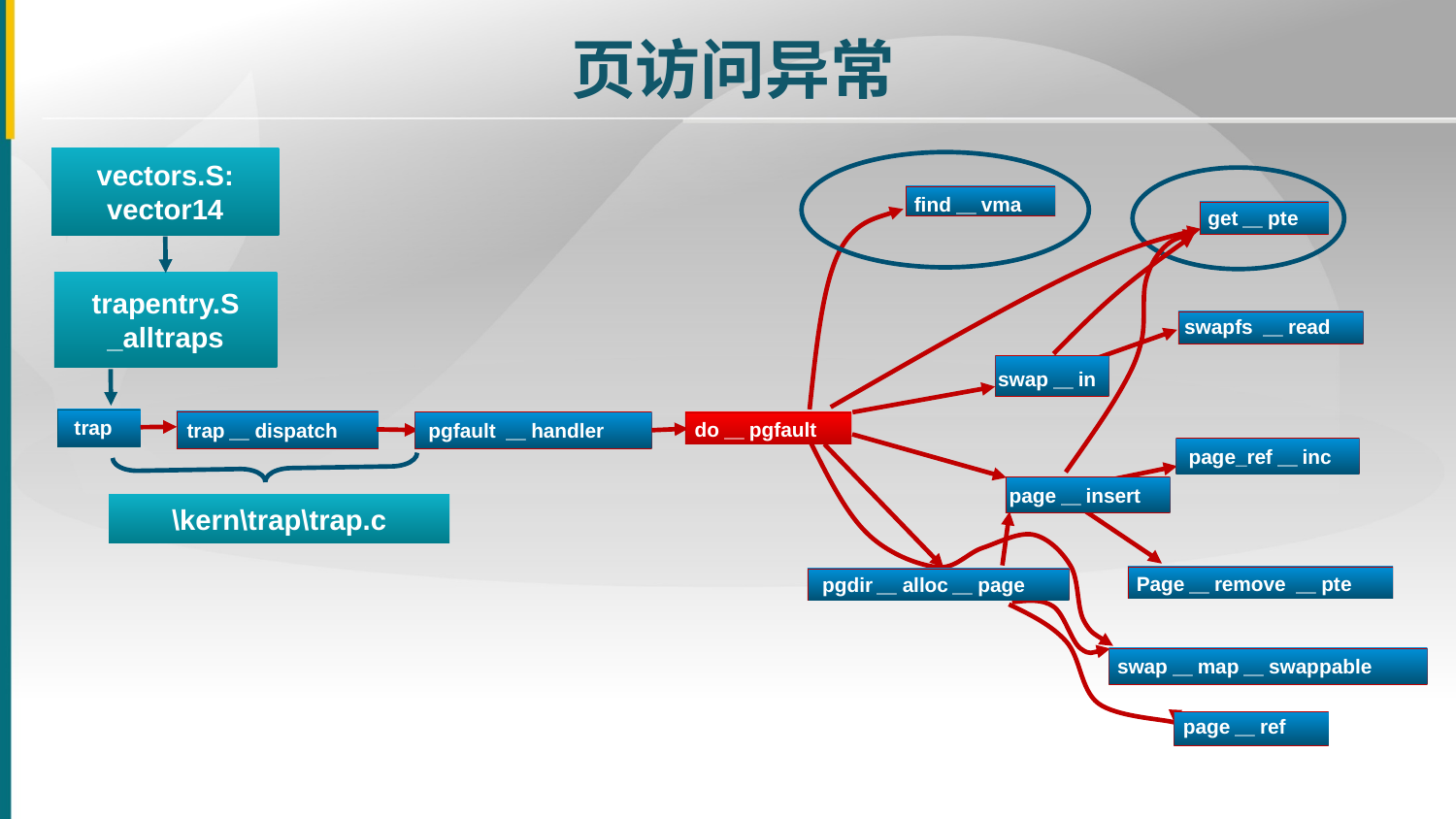

页访问异常
vectors.S:
vector14

find＿vma

get＿pte

swapfs ＿read

swap＿in

page_ref＿inc

page＿insert

pgdir＿alloc＿page
Page＿remove ＿pte

swap＿map＿swappable

page＿ref

trapentry.S
_alltraps

trap

trap＿dispatch

pgfault ＿handler

do＿pgfault

\kern\trap\trap.c